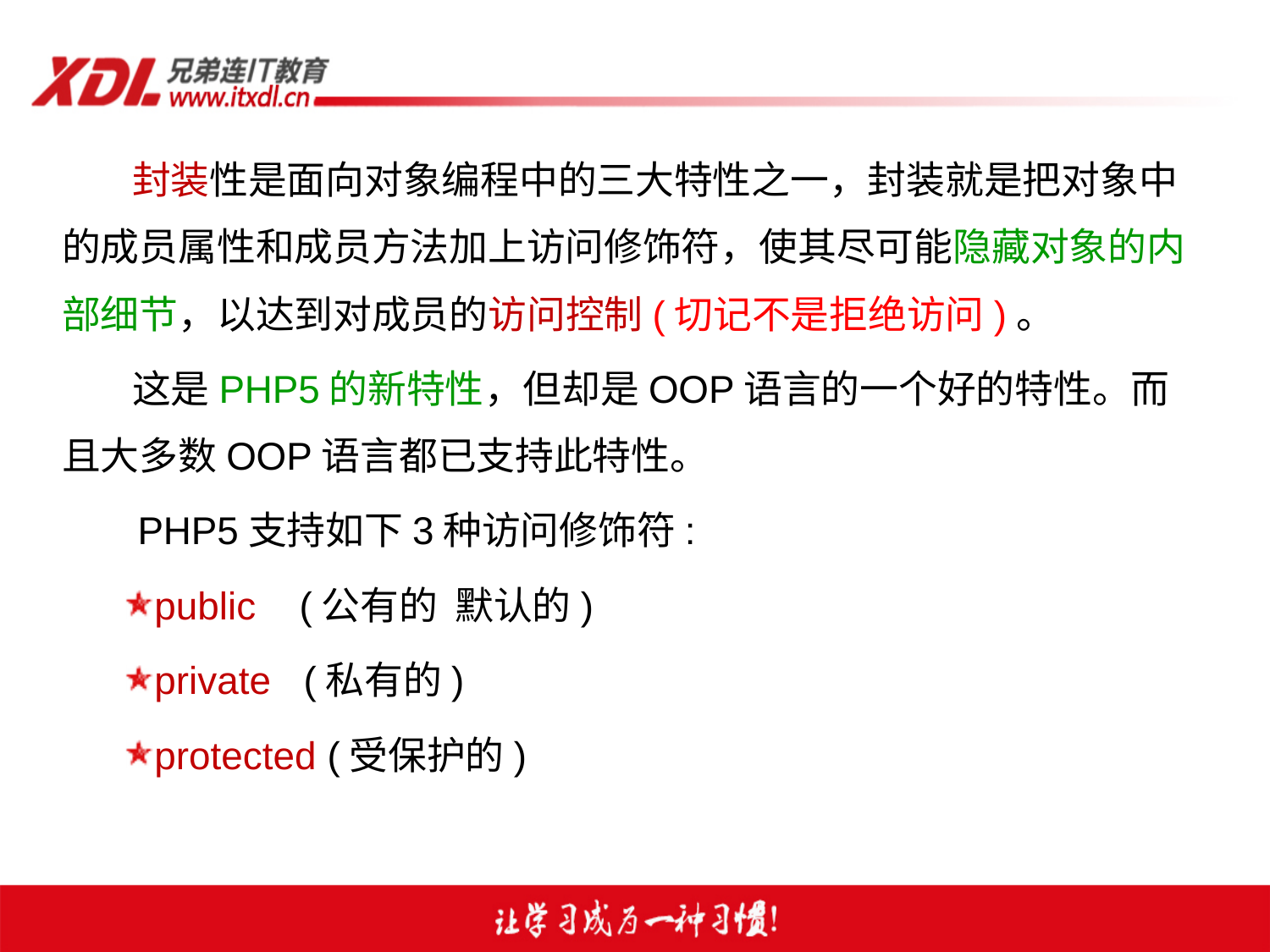

封装性是面向对象编程中的三大特性之一，封装就是把对象中的成员属性和成员方法加上访问修饰符，使其尽可能隐藏对象的内部细节，以达到对成员的访问控制(切记不是拒绝访问)。
       这是PHP5的新特性，但却是OOP语言的一个好的特性。而且大多数OOP语言都已支持此特性。
       PHP5支持如下3种访问修饰符:
public    (公有的  默认的)
private   (私有的)
protected (受保护的)